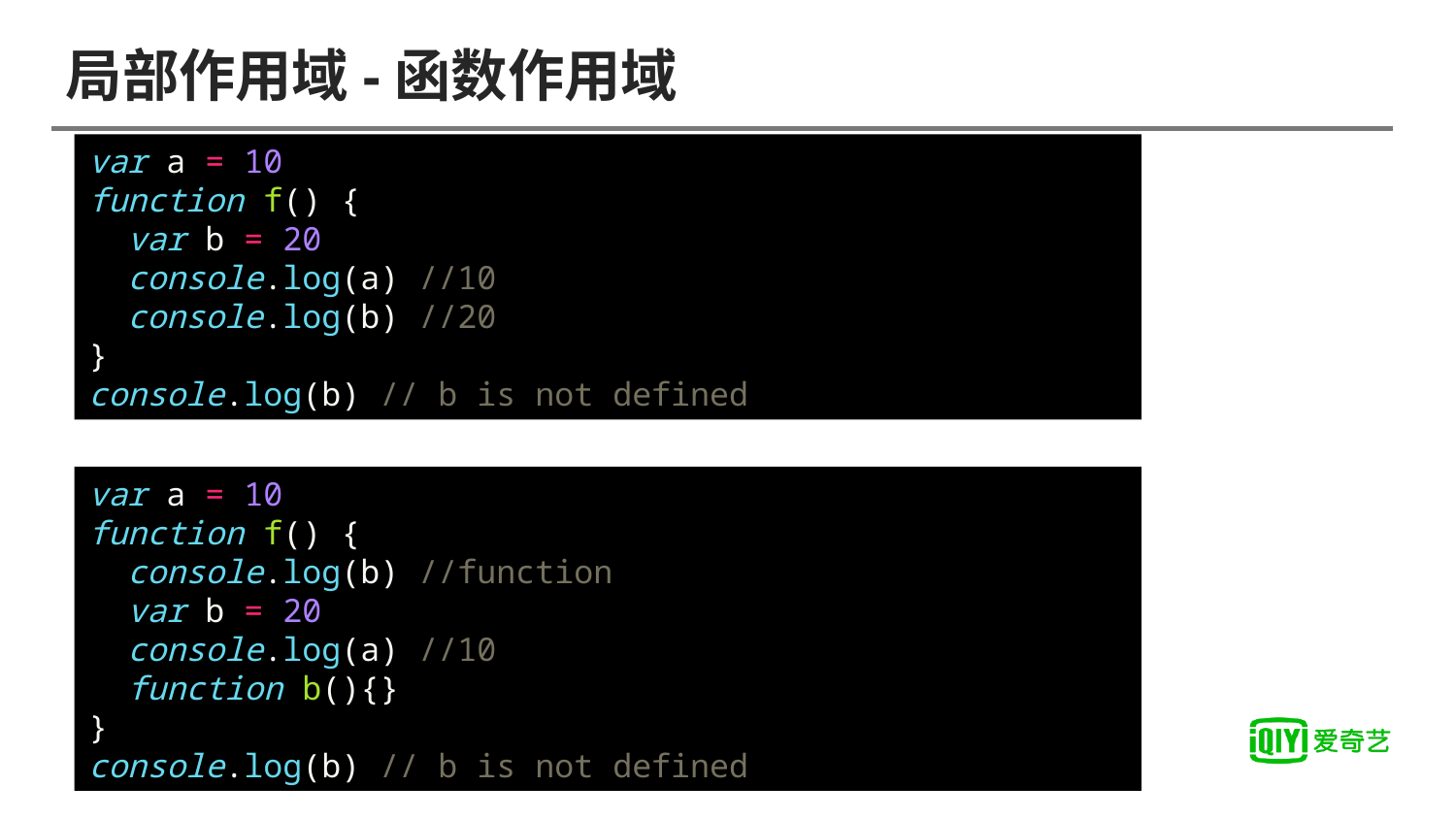

# 局部作用域-函数作用域
var a = 10
function f() {
  var b = 20
  console.log(a) //10
  console.log(b) //20
}
console.log(b) // b is not defined
var a = 10
function f() {
  console.log(b) //function
  var b = 20
  console.log(a) //10
  function b(){}
}
console.log(b) // b is not defined